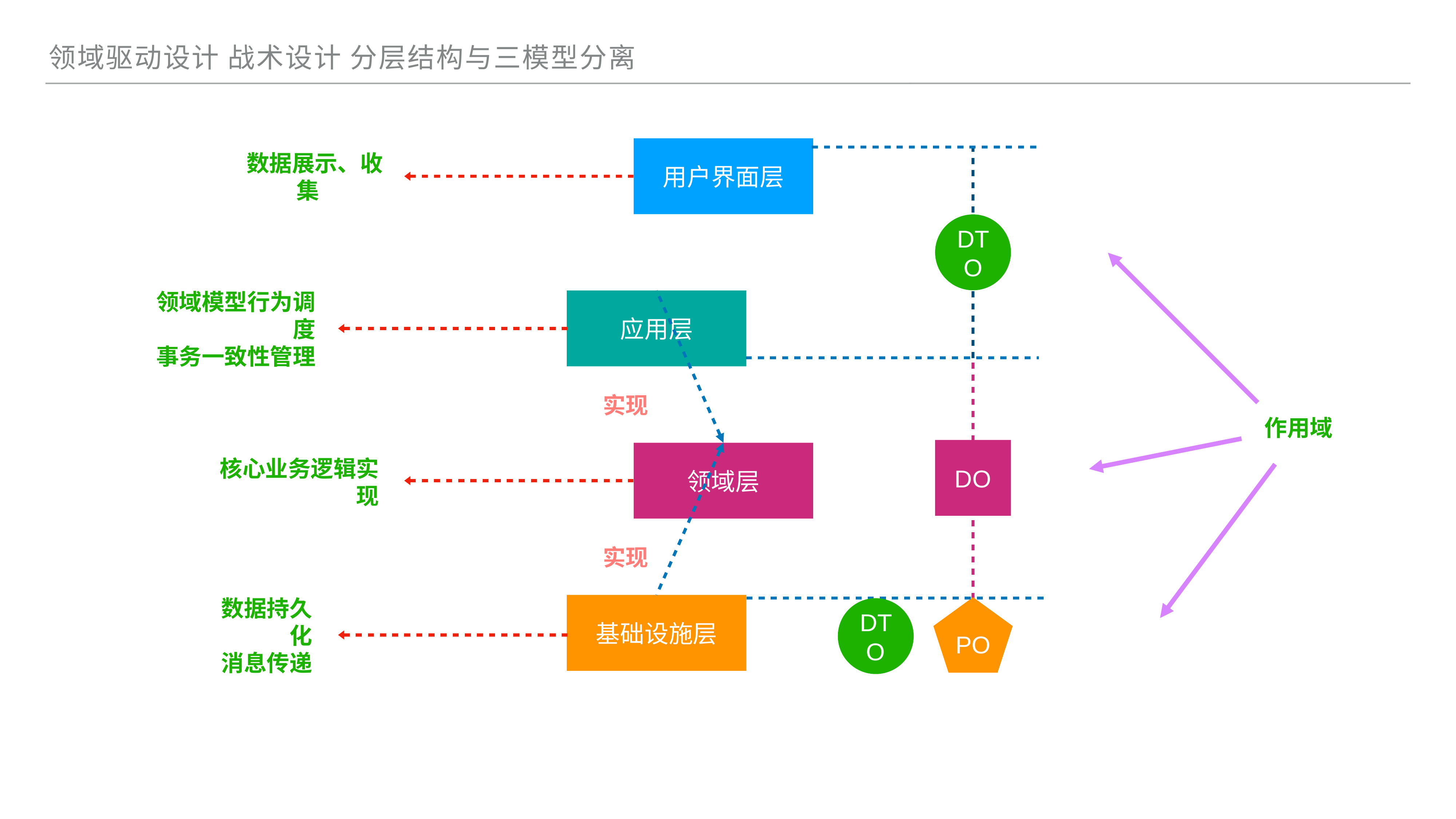

领域驱动设计 战术设计 分层结构与三模型分离
用户界面层

数据展示、收集

DTO

应用层
领域模型行为调度
事务一致性管理

实现
作用域

DO
领域层
核心业务逻辑实现

实现
基础设施层
PO

DTO
数据持久化
消息传递